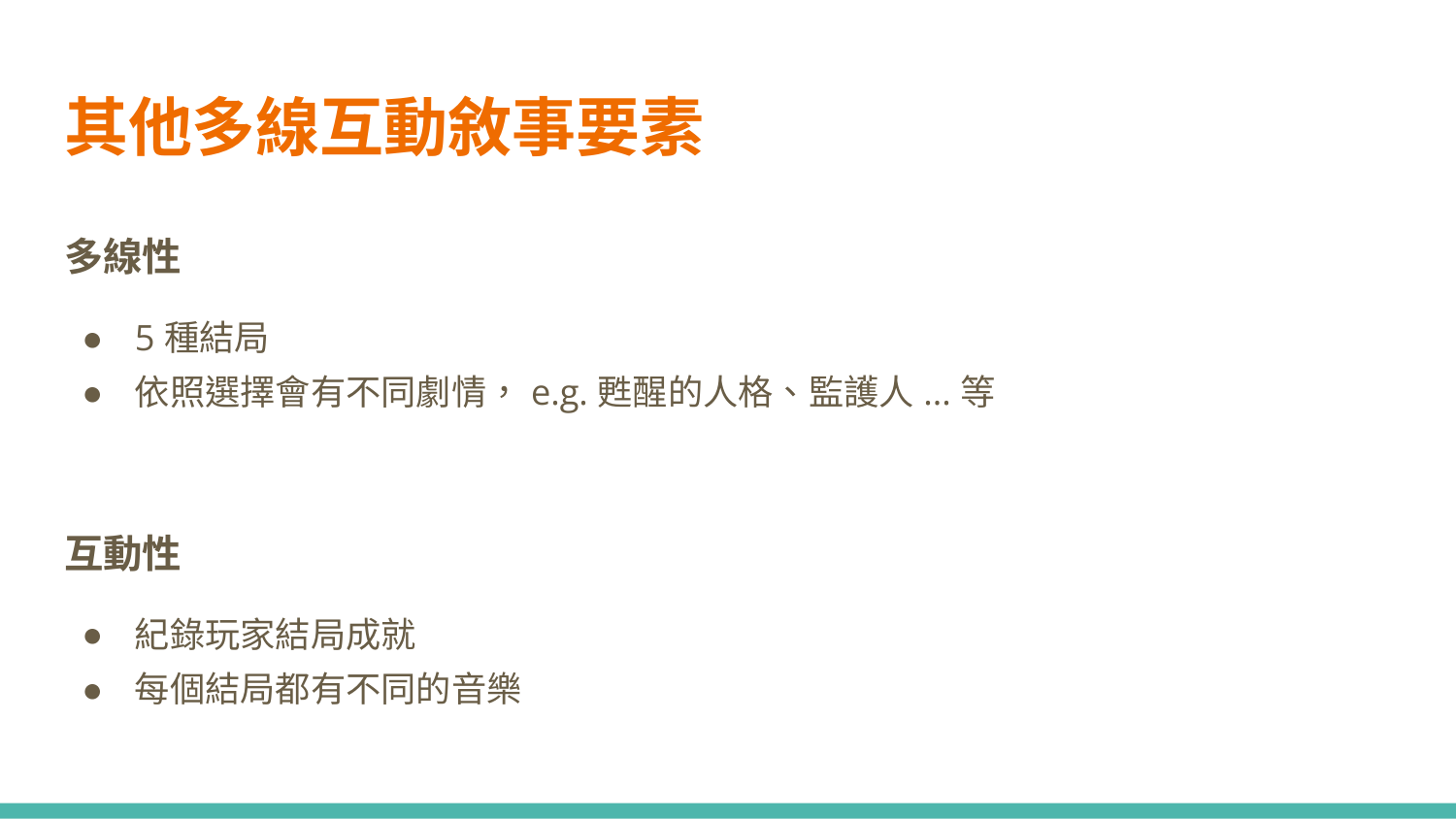

# 其他多線互動敘事要素
多線性
5種結局
依照選擇會有不同劇情，e.g.甦醒的人格、監護人...等

互動性
紀錄玩家結局成就
每個結局都有不同的音樂